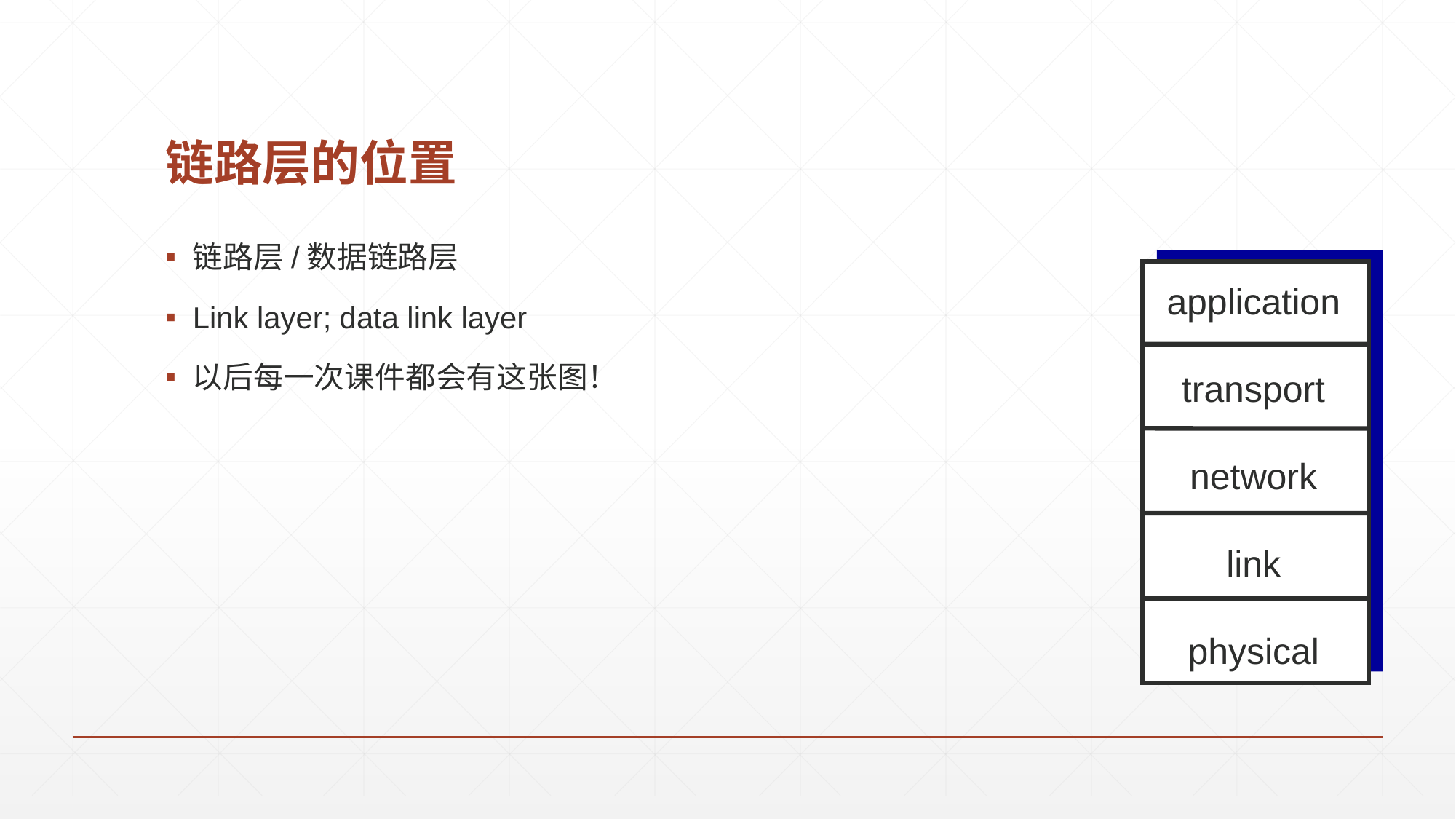

# 链路层的位置
链路层/数据链路层
Link layer; data link layer
以后每一次课件都会有这张图！

application

transport

network

link

physical